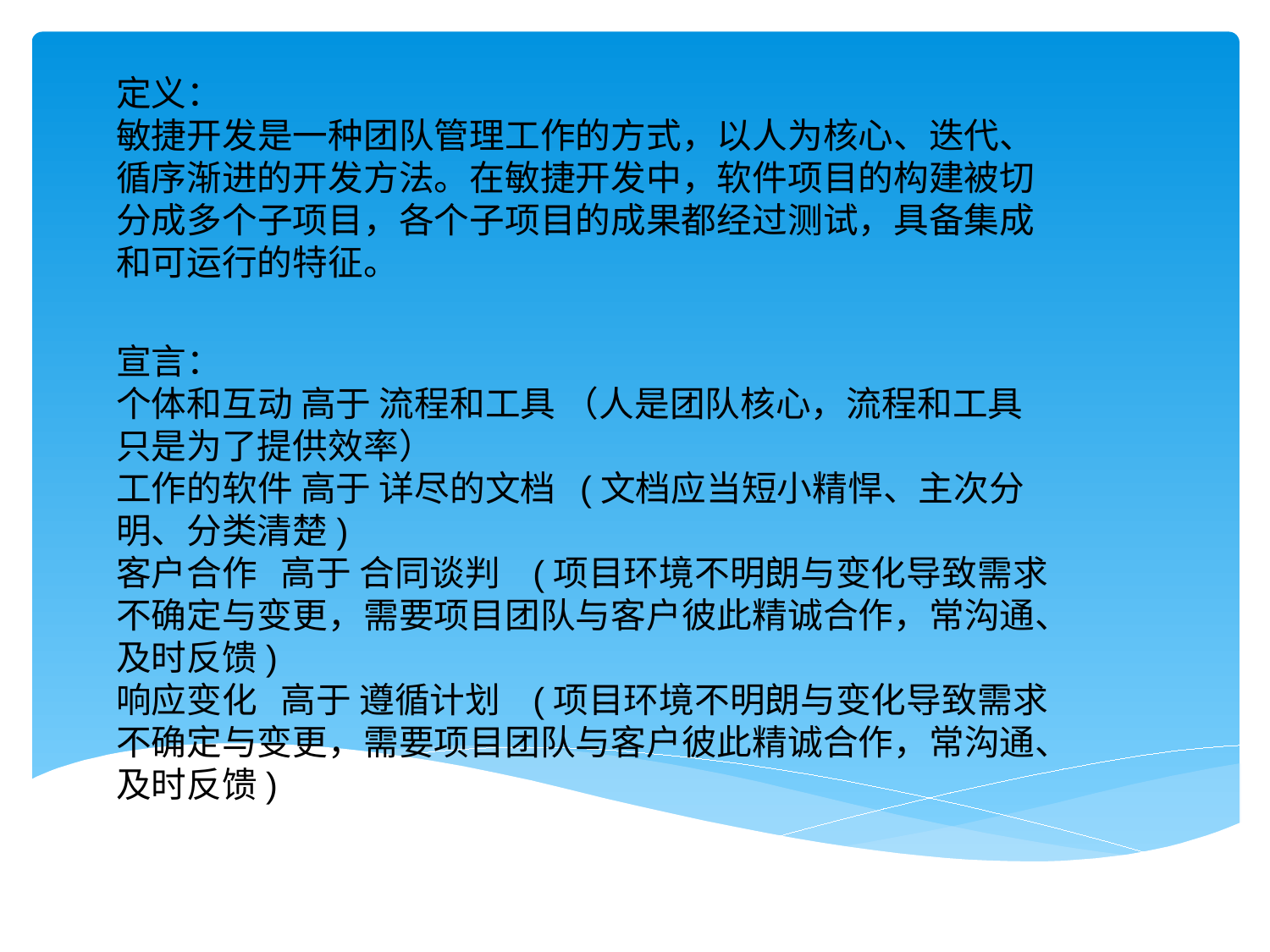

定义：
敏捷开发是一种团队管理工作的方式，以人为核心、迭代、循序渐进的开发方法。在敏捷开发中，软件项目的构建被切分成多个子项目，各个子项目的成果都经过测试，具备集成和可运行的特征。
宣言：
个体和互动 高于 流程和工具 （人是团队核心，流程和工具只是为了提供效率）
工作的软件 高于 详尽的文档  (文档应当短小精悍、主次分明、分类清楚)
客户合作   高于 合同谈判   (项目环境不明朗与变化导致需求不确定与变更，需要项目团队与客户彼此精诚合作，常沟通、及时反馈)
响应变化   高于 遵循计划   (项目环境不明朗与变化导致需求不确定与变更，需要项目团队与客户彼此精诚合作，常沟通、及时反馈)